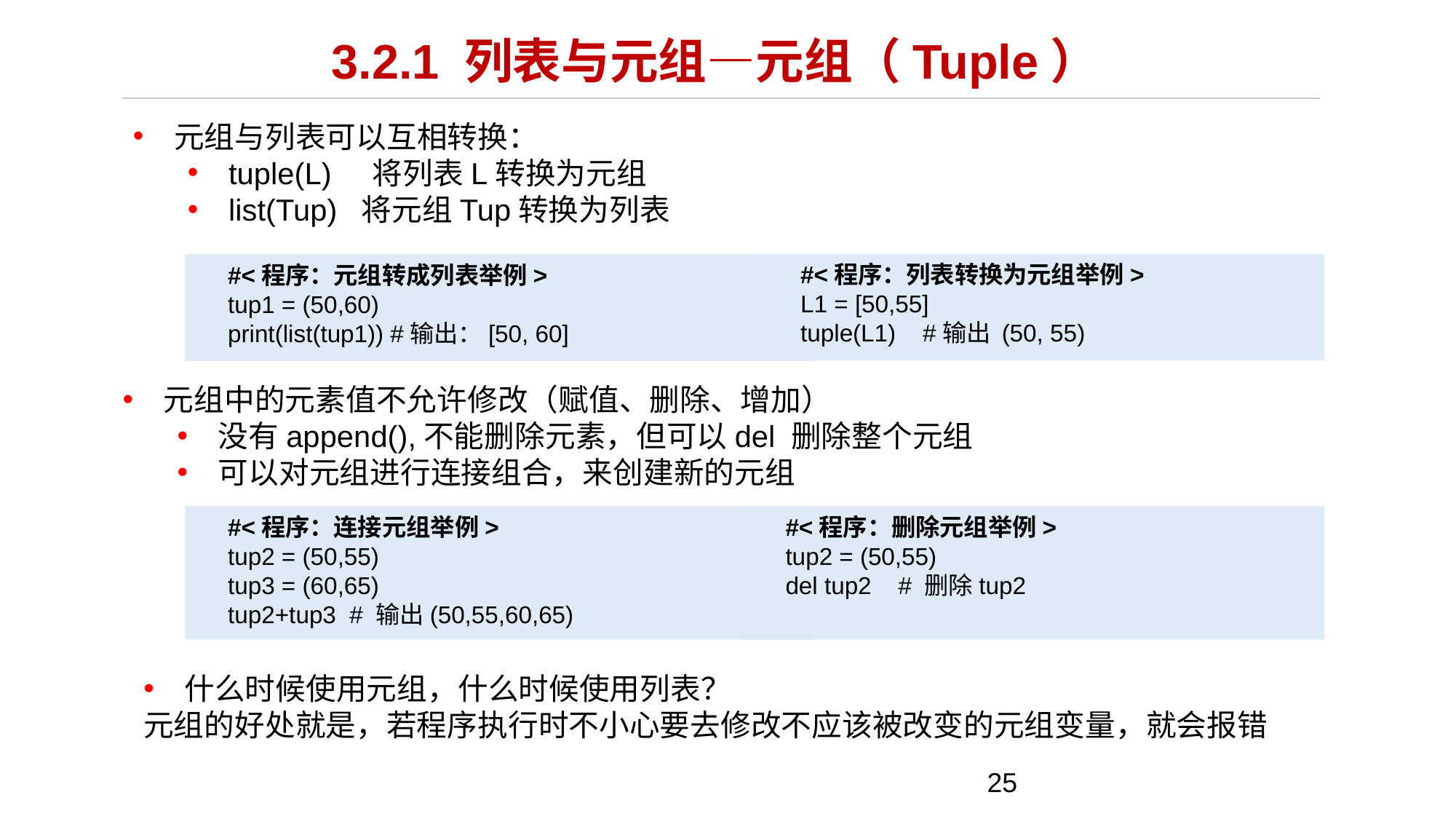

# 3.2.1 列表与元组—元组（Tuple）
元组与列表可以互相转换：
tuple(L)    将列表L转换为元组
list(Tup)  将元组Tup转换为列表
#<程序：列表转换为元组举例>
L1 = [50,55]
tuple(L1)    #输出 (50, 55)
#<程序：元组转成列表举例>
tup1 = (50,60)
print(list(tup1)) #输出：[50, 60]
元组中的元素值不允许修改（赋值、删除、增加）
没有append(),不能删除元素，但可以del 删除整个元组
可以对元组进行连接组合，来创建新的元组

#<程序：连接元组举例>
tup2 = (50,55)
tup3 = (60,65)
tup2+tup3  # 输出(50,55,60,65)
#<程序：删除元组举例>
tup2 = (50,55)
del tup2    # 删除tup2
什么时候使用元组，什么时候使用列表？
元组的好处就是，若程序执行时不小心要去修改不应该被改变的元组变量，就会报错
25